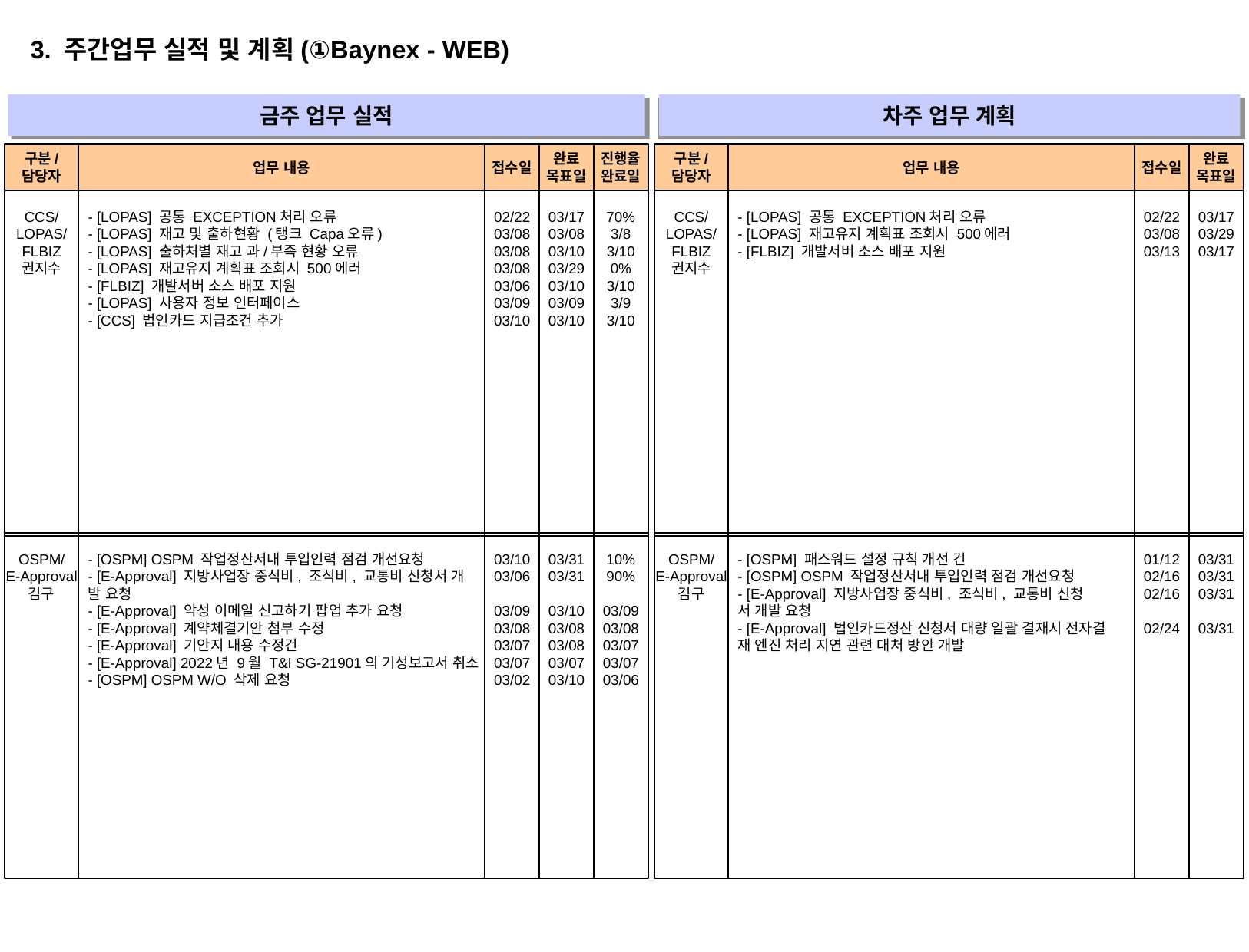

3. 주간업무 실적 및 계획(①Baynex - WEB)
금주 업무 실적
차주 업무 계획
" "
" "
구분/
담당자
업무 내용
접수일
완료
목표일
진행율
완료일
구분/
담당자
업무 내용
접수일
완료
목표일
CCS/
LOPAS/
FLBIZ
권지수

- [LOPAS] 공통 EXCEPTION처리 오류
- [LOPAS] 재고 및 출하현황 (탱크 Capa오류)
- [LOPAS] 출하처별 재고 과/부족 현황 오류
- [LOPAS] 재고유지 계획표 조회시 500에러
- [FLBIZ] 개발서버 소스 배포 지원
- [LOPAS] 사용자 정보 인터페이스
- [CCS] 법인카드 지급조건 추가
02/22
03/08
03/08
03/08
03/06
03/09
03/10
03/17
03/08
03/10
03/29
03/10
03/09
03/10
70%
3/8
3/10
0%
3/10
3/9
3/10
CCS/
LOPAS/
FLBIZ
권지수

- [LOPAS] 공통 EXCEPTION처리 오류
- [LOPAS] 재고유지 계획표 조회시 500에러
- [FLBIZ] 개발서버 소스 배포 지원
02/22
03/08
03/13
03/17
03/29
03/17
OSPM/
E-Approval
김구

- [OSPM] OSPM 작업정산서내 투입인력 점검 개선요청
- [E-Approval] 지방사업장 중식비, 조식비, 교통비 신청서 개
발 요청
- [E-Approval] 악성 이메일 신고하기 팝업 추가 요청
- [E-Approval] 계약체결기안 첨부 수정
- [E-Approval] 기안지 내용 수정건
- [E-Approval] 2022년 9월 T&I SG-21901의 기성보고서 취소
- [OSPM] OSPM W/O 삭제 요청
03/10
03/06
03/09
03/08
03/07
03/07
03/02
03/31
03/31
03/10
03/08
03/08
03/07
03/10
10%
90%
03/09
03/08
03/07
03/07
03/06
OSPM/
E-Approval
김구

- [OSPM] 패스워드 설정 규칙 개선 건
- [OSPM] OSPM 작업정산서내 투입인력 점검 개선요청
- [E-Approval] 지방사업장 중식비, 조식비, 교통비 신청
서 개발 요청
- [E-Approval] 법인카드정산 신청서 대량 일괄 결재시 전자결
재 엔진 처리 지연 관련 대처 방안 개발
01/12
02/16
02/16
02/24
03/31
03/31
03/31
03/31